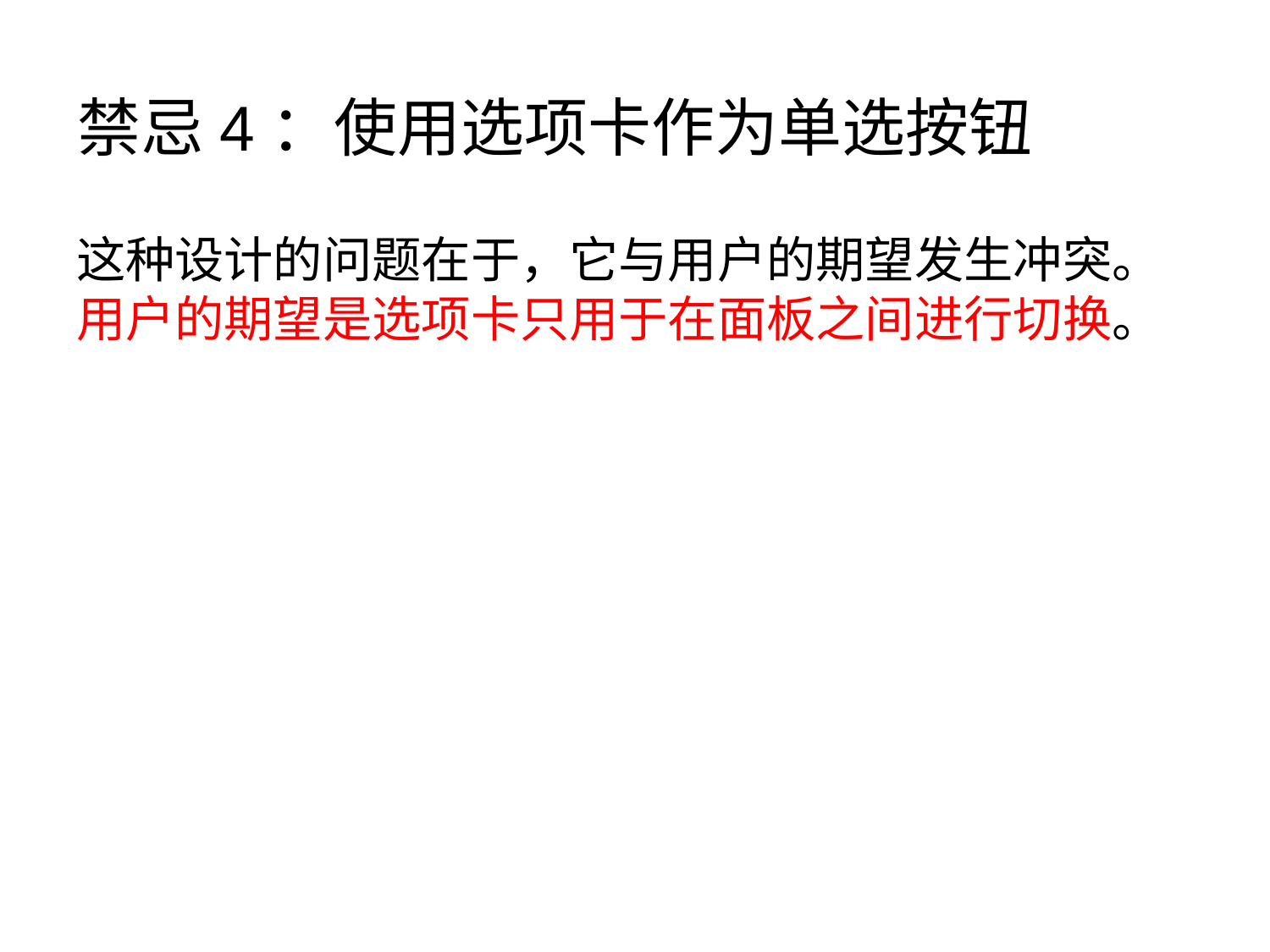

禁忌4：使用选项卡作为单选按钮
这种设计的问题在于，它与用户的期望发生冲突。用户的期望是选项卡只用于在面板之间进行切换。